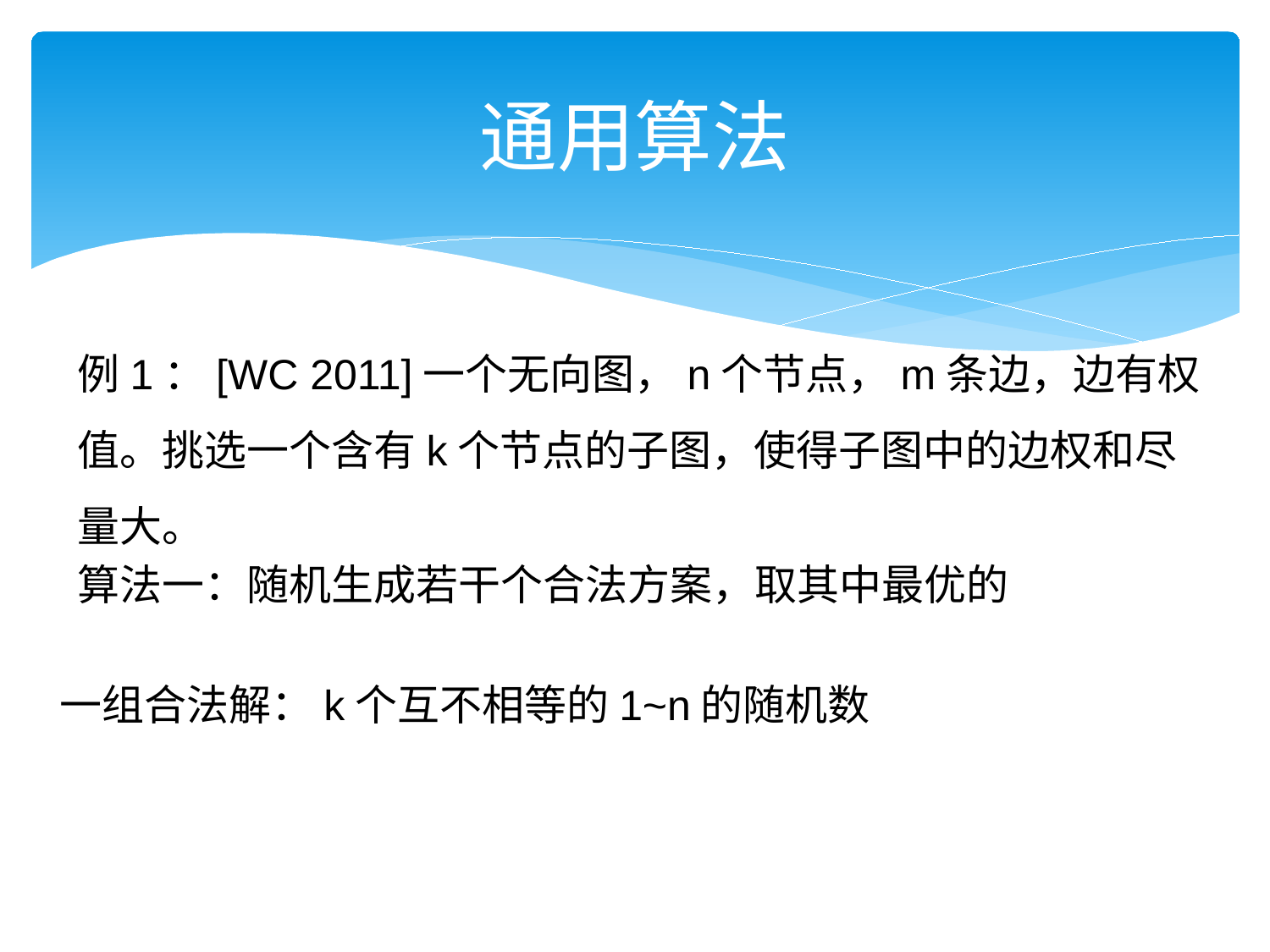

# 通用算法
例1：[WC 2011]一个无向图，n个节点，m条边，边有权值。挑选一个含有k个节点的子图，使得子图中的边权和尽量大。
算法一：随机生成若干个合法方案，取其中最优的
一组合法解：k个互不相等的1~n的随机数